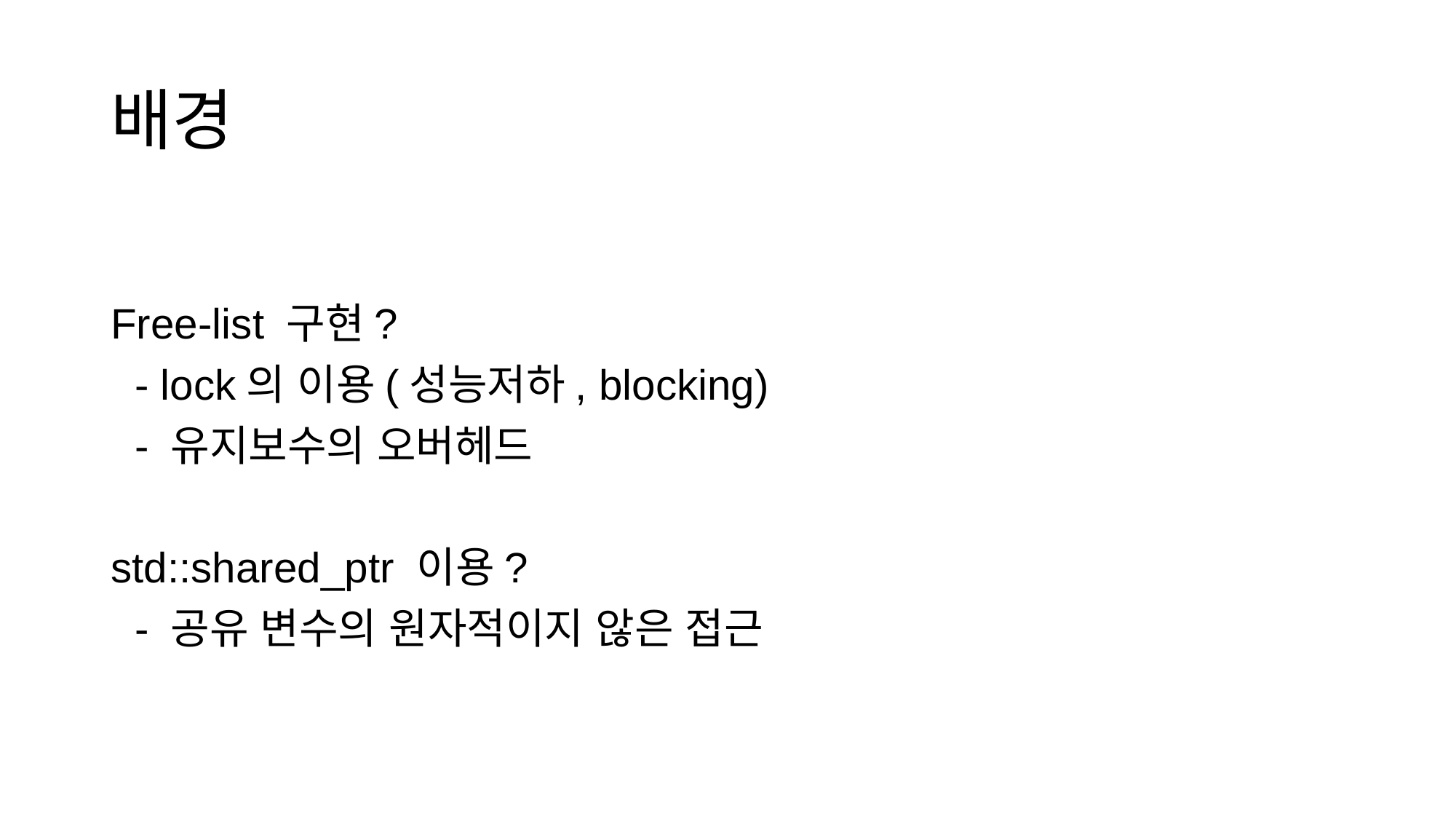

# 배경
Free-list 구현?
  - lock의 이용(성능저하, blocking)
  - 유지보수의 오버헤드

std::shared_ptr 이용?
  - 공유 변수의 원자적이지 않은 접근